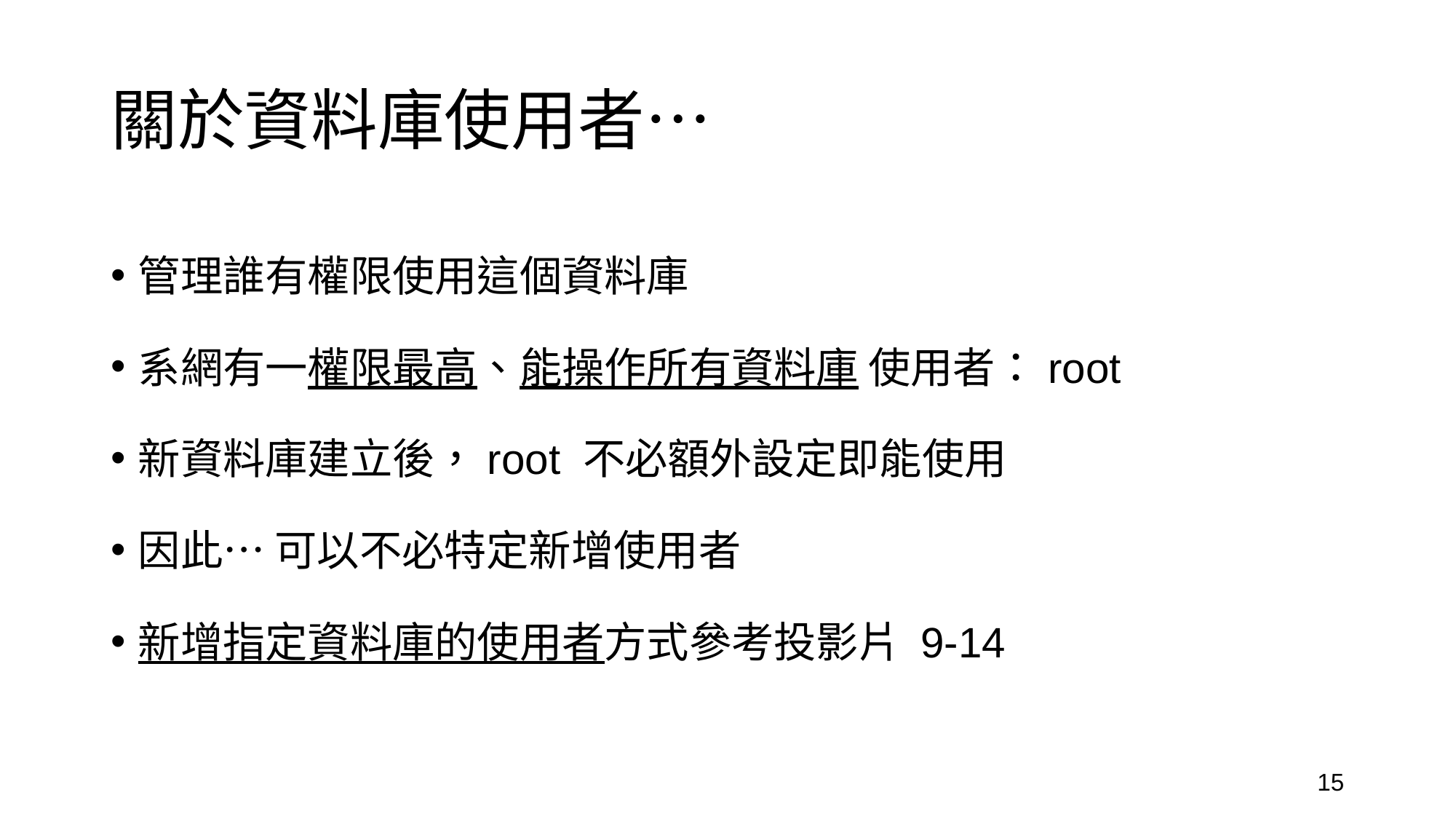

# 關於資料庫使用者…
管理誰有權限使用這個資料庫
系網有一權限最高、能操作所有資料庫 使用者：root
新資料庫建立後，root 不必額外設定即能使用
因此… 可以不必特定新增使用者
新增指定資料庫的使用者方式參考投影片 9-14
15